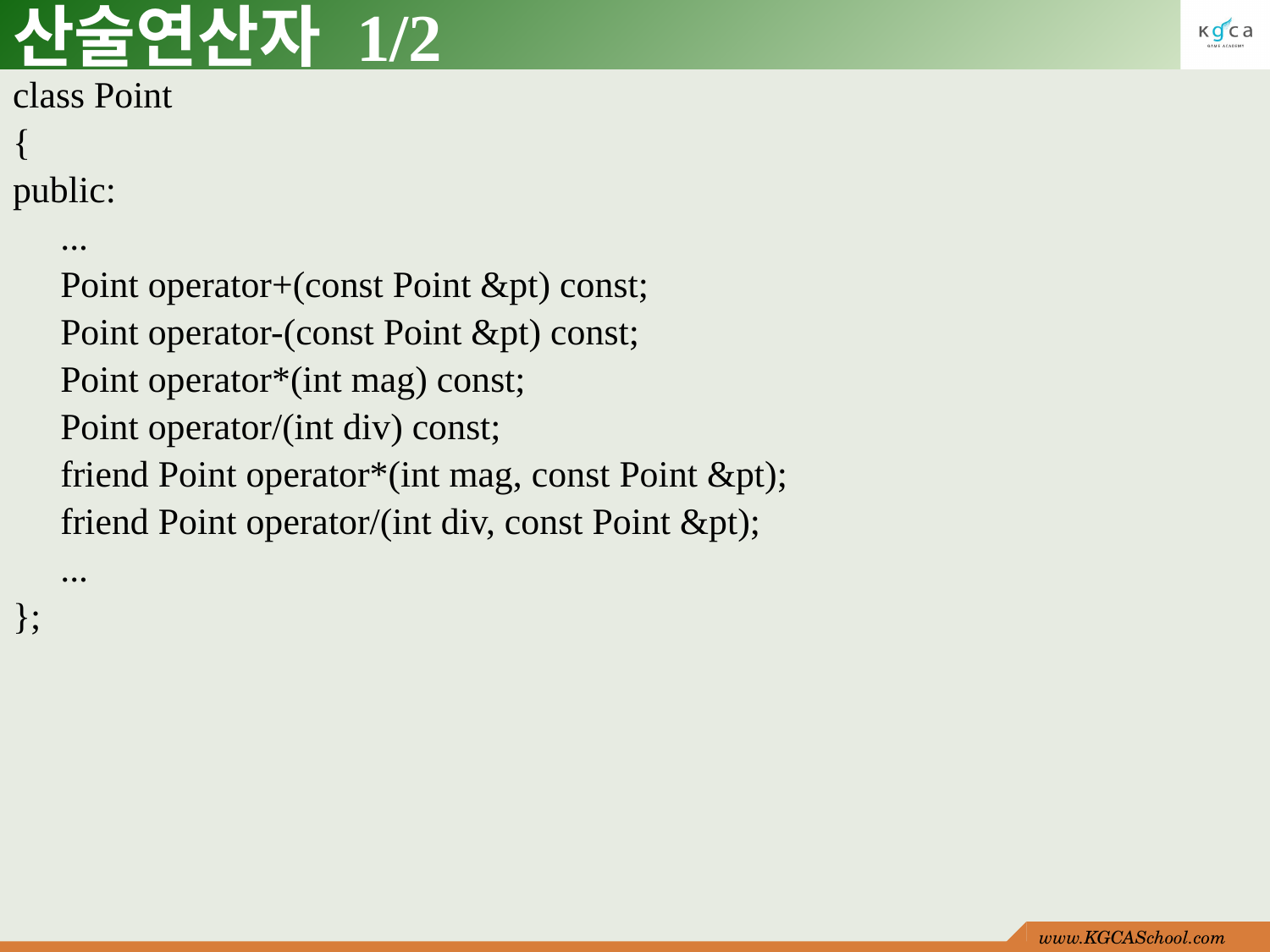

# 산술연산자 1/2
class Point
{
public:
	...
	Point operator+(const Point &pt) const;
	Point operator-(const Point &pt) const;
	Point operator*(int mag) const;
	Point operator/(int div) const;
	friend Point operator*(int mag, const Point &pt);
	friend Point operator/(int div, const Point &pt);
	...
};